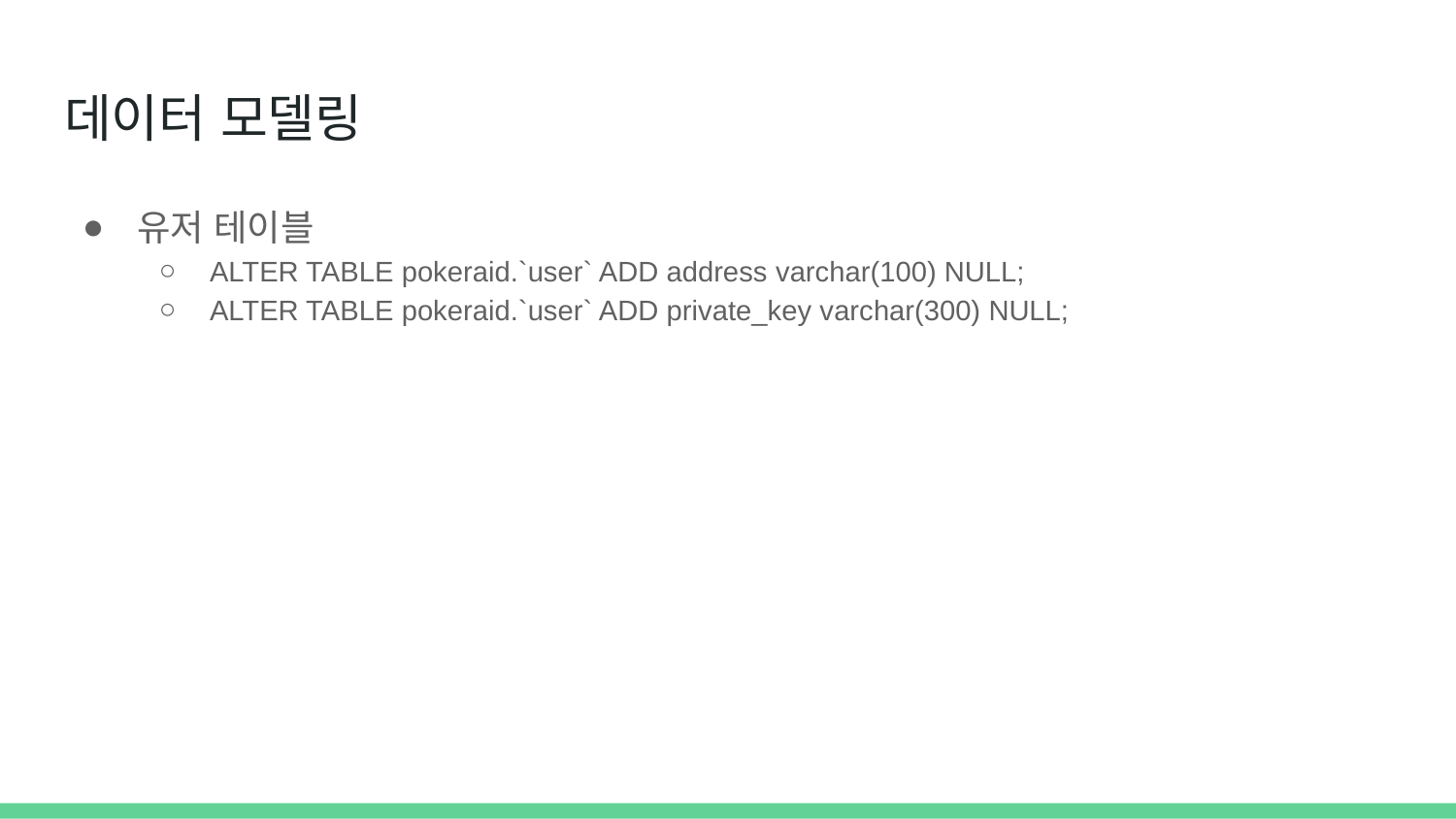

# 데이터 모델링
유저 테이블
ALTER TABLE pokeraid.`user` ADD address varchar(100) NULL;
ALTER TABLE pokeraid.`user` ADD private_key varchar(300) NULL;